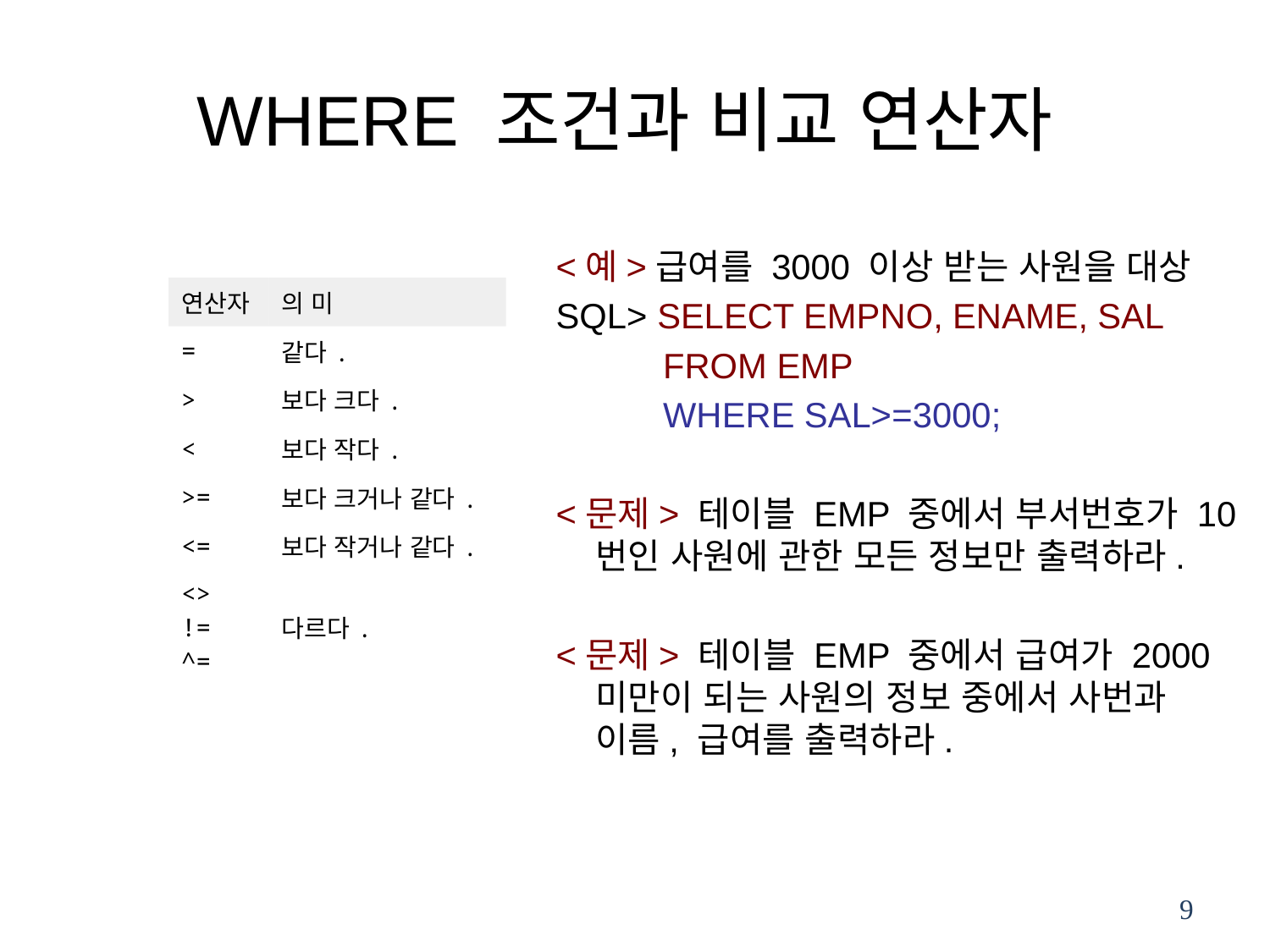

# WHERE 조건과 비교 연산자
<예>급여를 3000 이상 받는 사원을 대상
SQL> SELECT EMPNO, ENAME, SAL
           FROM EMP
           WHERE SAL>=3000;

<문제> 테이블 EMP 중에서 부서번호가 10번인 사원에 관한 모든 정보만 출력하라.

<문제> 테이블 EMP 중에서 급여가 2000 미만이 되는 사원의 정보 중에서 사번과 이름, 급여를 출력하라.

| 연산자 | 의 미 |
| --- | --- |
| = | 같다. |
| > | 보다 크다. |
| < | 보다 작다. |
| >= | 보다 크거나 같다. |
| <= | 보다 작거나 같다. |
| <> != ^= | 다르다. |
9